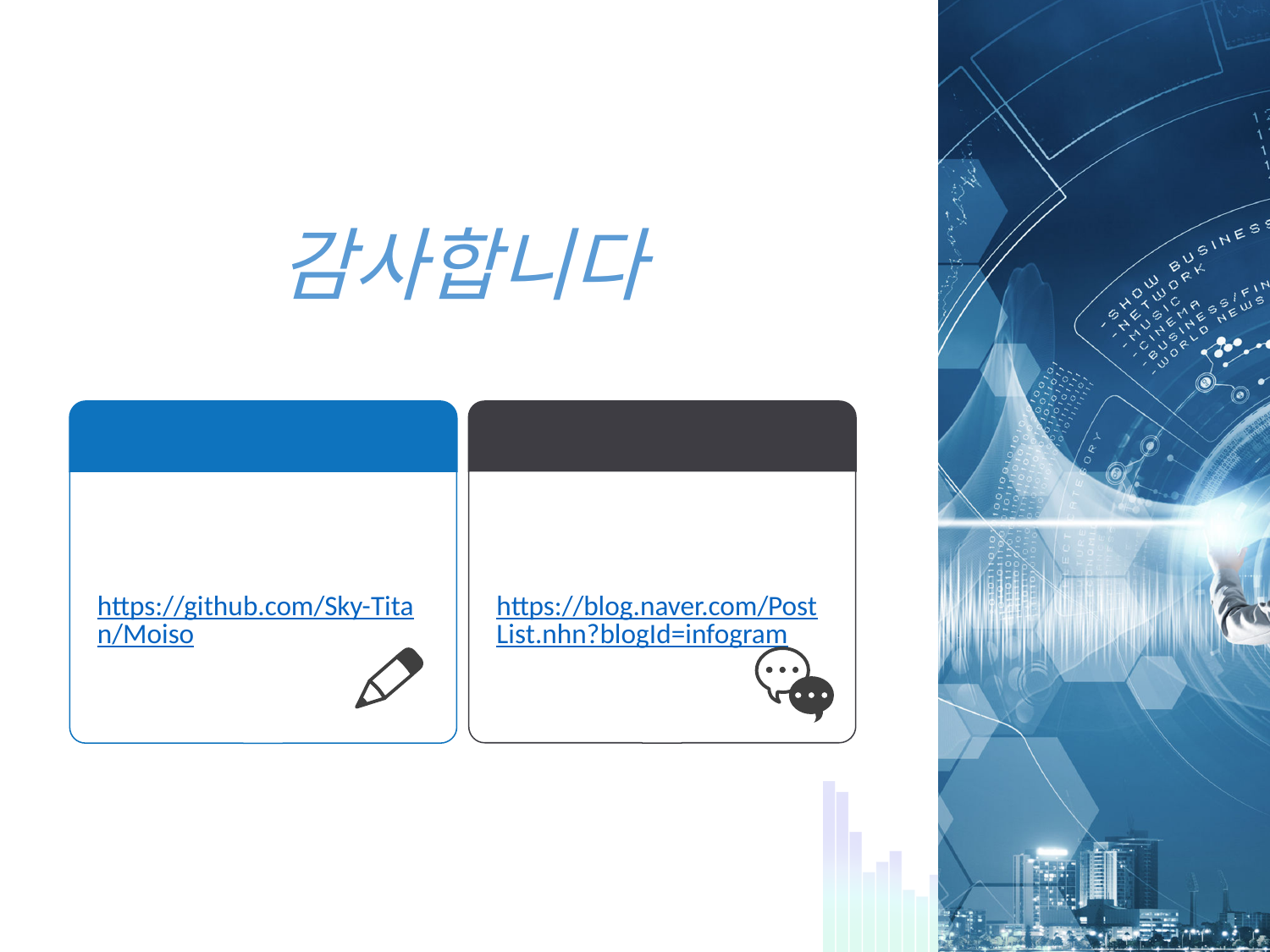

감사합니다
PPT 템플릿 출처
Github
https://blog.naver.com/PostList.nhn?blogId=infogram
https://github.com/Sky-Titan/Moiso